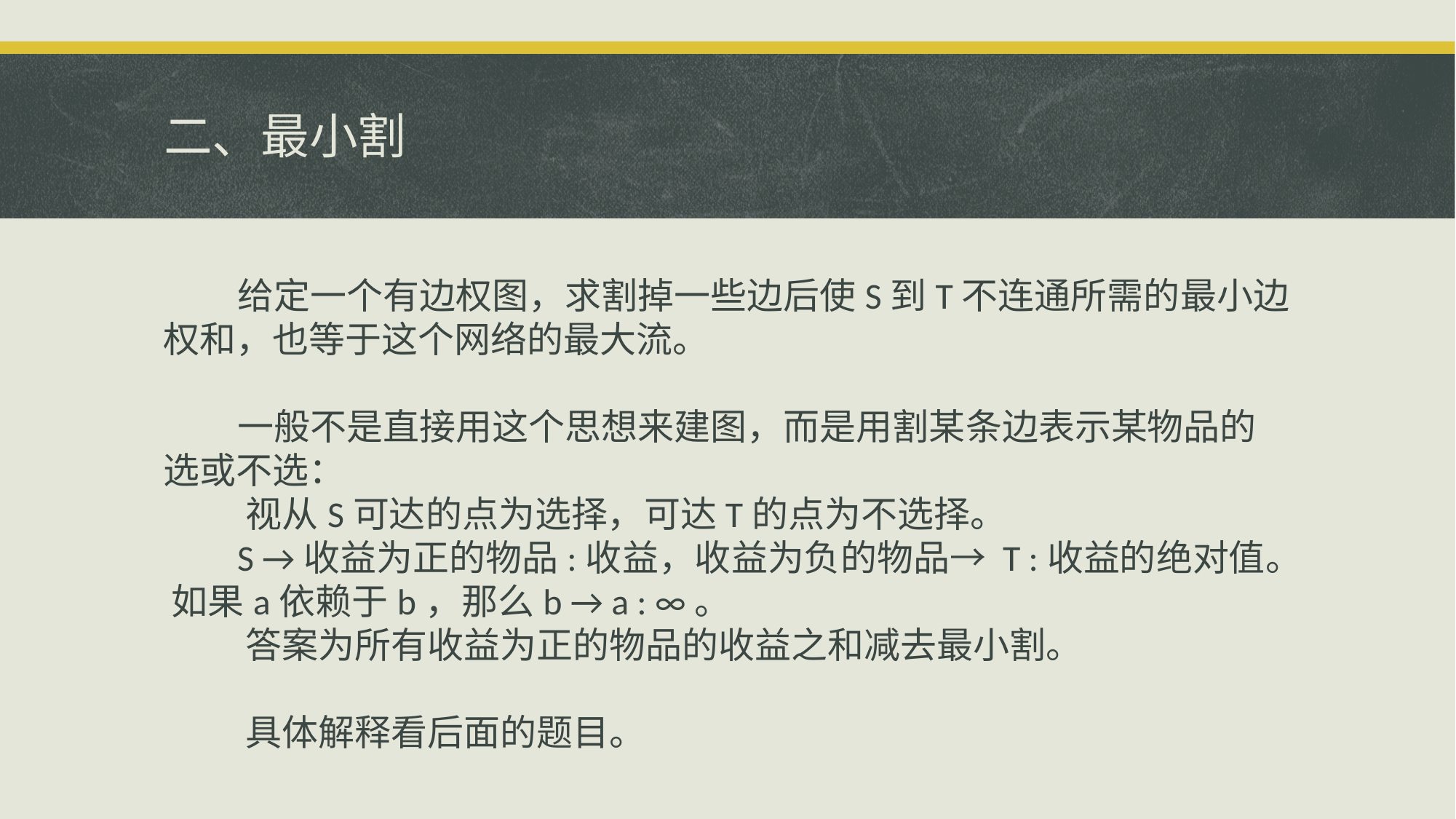

# 二、最小割
        给定一个有边权图，求割掉一些边后使S到T不连通所需的最小边权和，也等于这个网络的最大流。

        一般不是直接用这个思想来建图，而是用割某条边表示某物品的选或不选：
         视从S可达的点为选择，可达T的点为不选择。
         S →收益为正的物品:收益，收益为负的物品→ T :收益的绝对值。 如果a依赖于b，那么b → a : ∞。
         答案为所有收益为正的物品的收益之和减去最小割。

         具体解释看后面的题目。